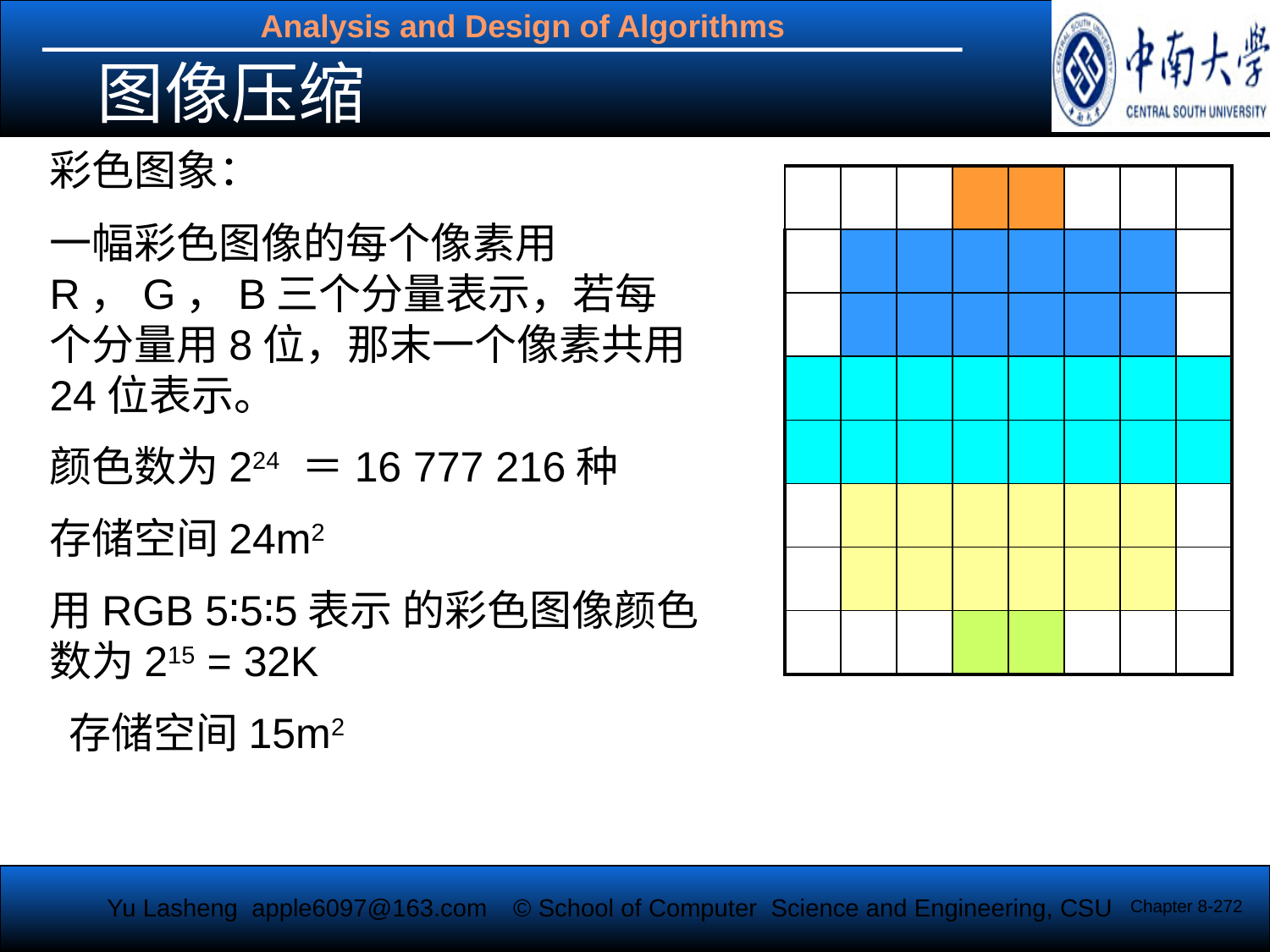

图像压缩
彩色图象：
一幅彩色图像的每个像素用R，G，B三个分量表示，若每个分量用8位，那末一个像素共用24位表示。
颜色数为224 ＝16 777 216种
存储空间24m2
用RGB 5∶5∶5表示 的彩色图像颜色数为215 = 32K
 存储空间15m2
|  |  |  |  |  |  |  |  |
| --- | --- | --- | --- | --- | --- | --- | --- |
|  |  |  |  |  |  |  |  |
|  |  |  |  |  |  |  |  |
|  |  |  |  |  |  |  |  |
|  |  |  |  |  |  |  |  |
|  |  |  |  |  |  |  |  |
|  |  |  |  |  |  |  |  |
|  |  |  |  |  |  |  |  |

Chapter 8-272